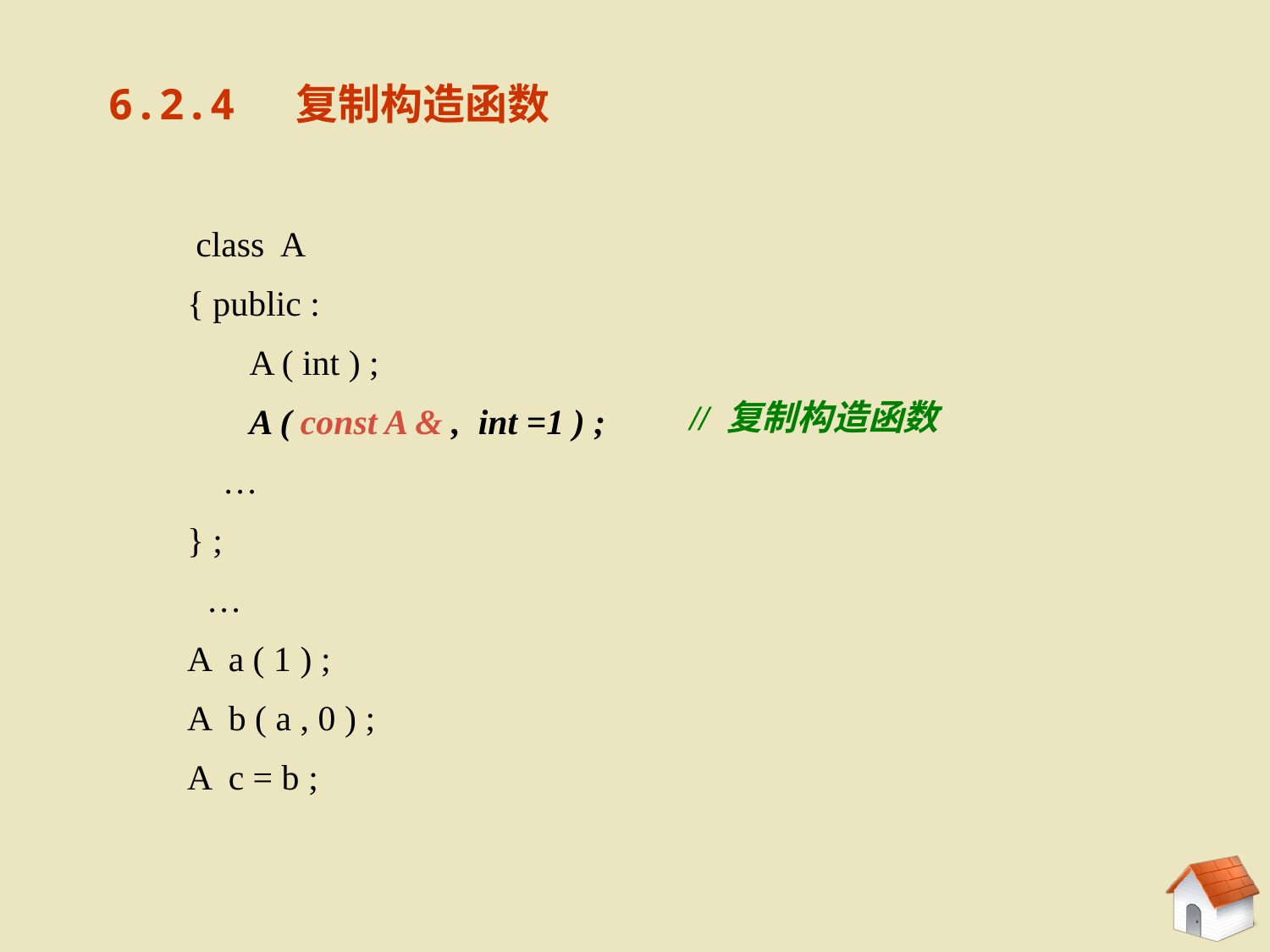

# 6.2.4  复制构造函数
6.2.4  复制构造函数
 class  A
{ public :
       A ( int ) ;
       A ( const A & ,  int =1 ) ;
    …
} ;
  …
A  a ( 1 ) ;
A  b ( a , 0 ) ;
A  c = b ;
// 复制构造函数